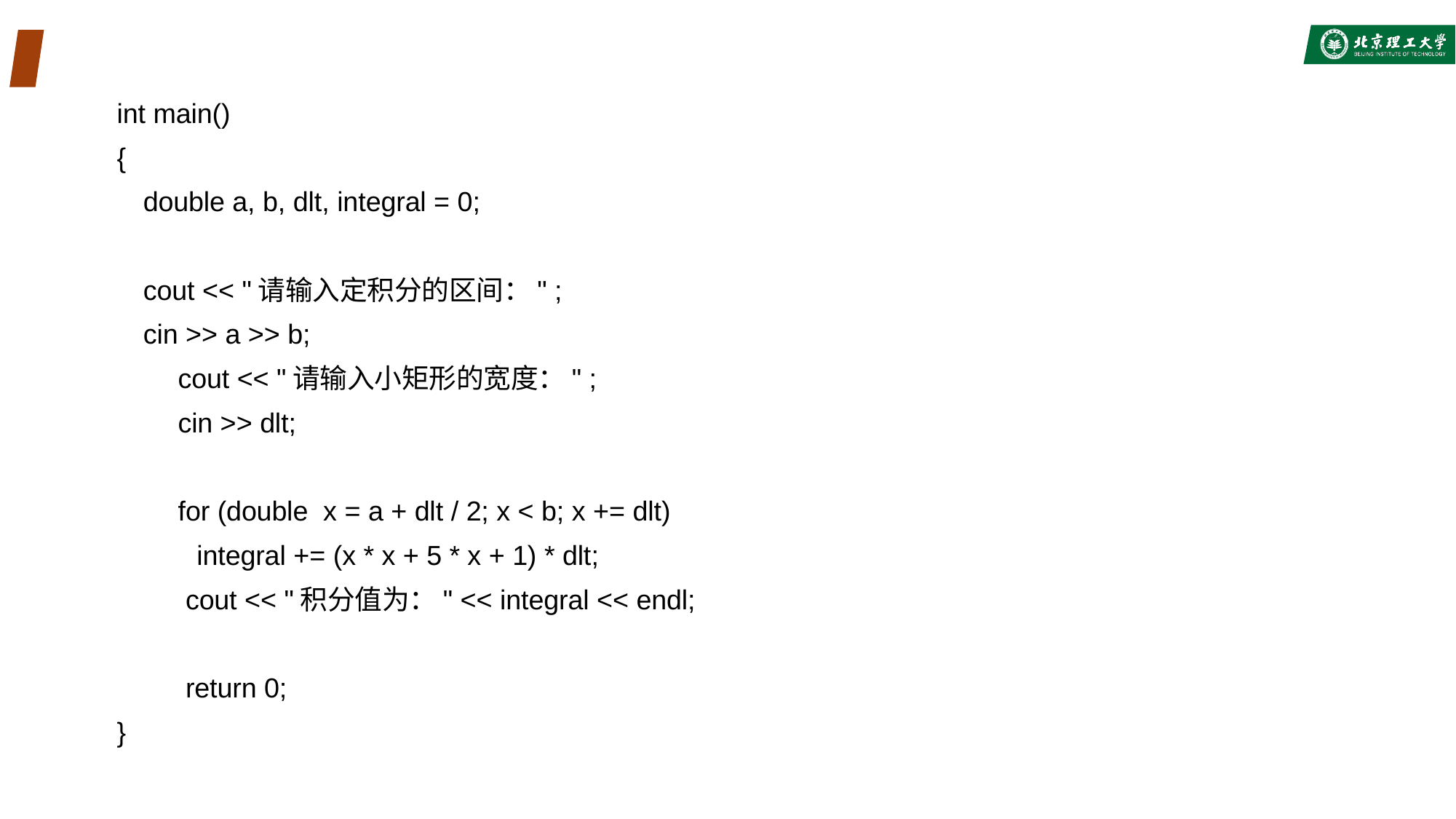

#
int main()
{
	double a, b, dlt, integral = 0;

 	cout << "请输入定积分的区间：" ;
 	cin >> a >> b;
        cout << "请输入小矩形的宽度：" ;
        cin >> dlt;

        for (double  x = a + dlt / 2; x < b; x += dlt)
	       integral += (x * x + 5 * x + 1) * dlt;
         cout << "积分值为：" << integral << endl;

         return 0;
}